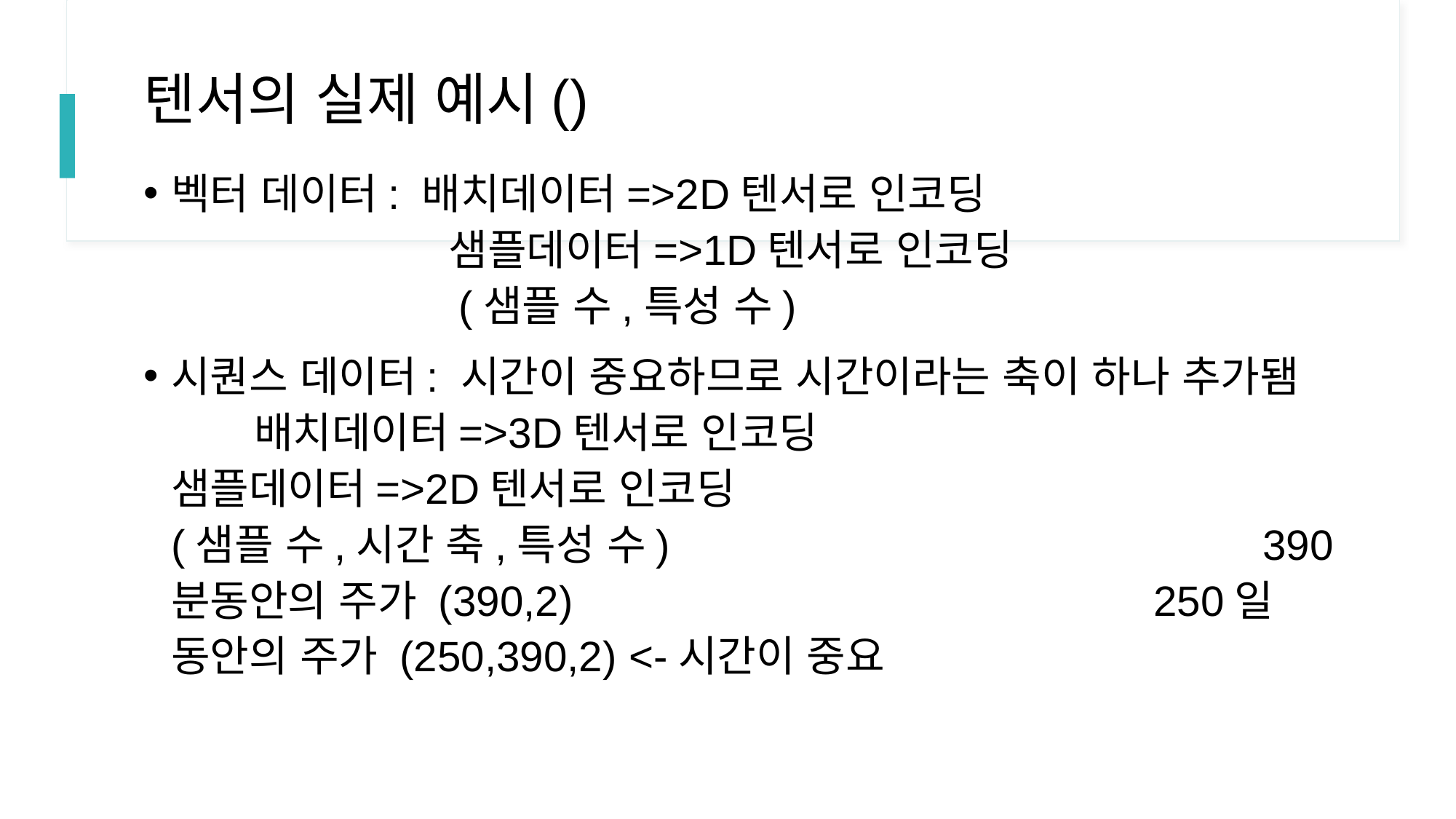

# 텐서의 실제 예시()
벡터 데이터: 배치데이터=>2D텐서로 인코딩					     샘플데이터=>1D텐서로 인코딩					     (샘플 수,특성 수)
시퀀스 데이터: 시간이 중요하므로 시간이라는 축이 하나 추가됌           배치데이터=>3D텐서로 인코딩					     샘플데이터=>2D텐서로 인코딩					      (샘플 수,시간 축,특성 수)						390분동안의 주가 (390,2)						250일 동안의 주가 (250,390,2) <-시간이 중요